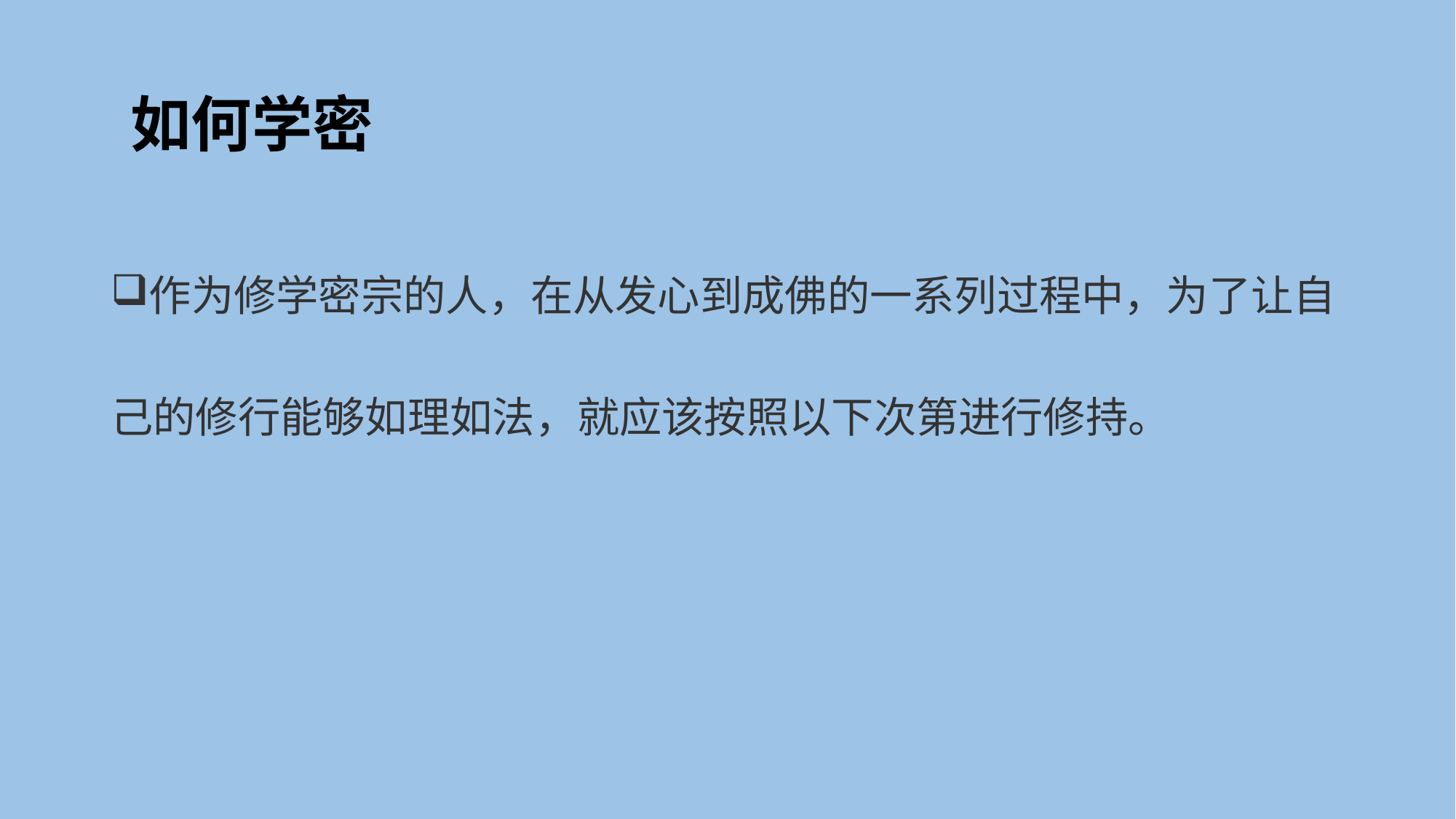

# 如何学密

作为修学密宗的人，在从发心到成佛的一系列过程中，为了让自

己的修行能够如理如法，就应该按照以下次第进行修持。